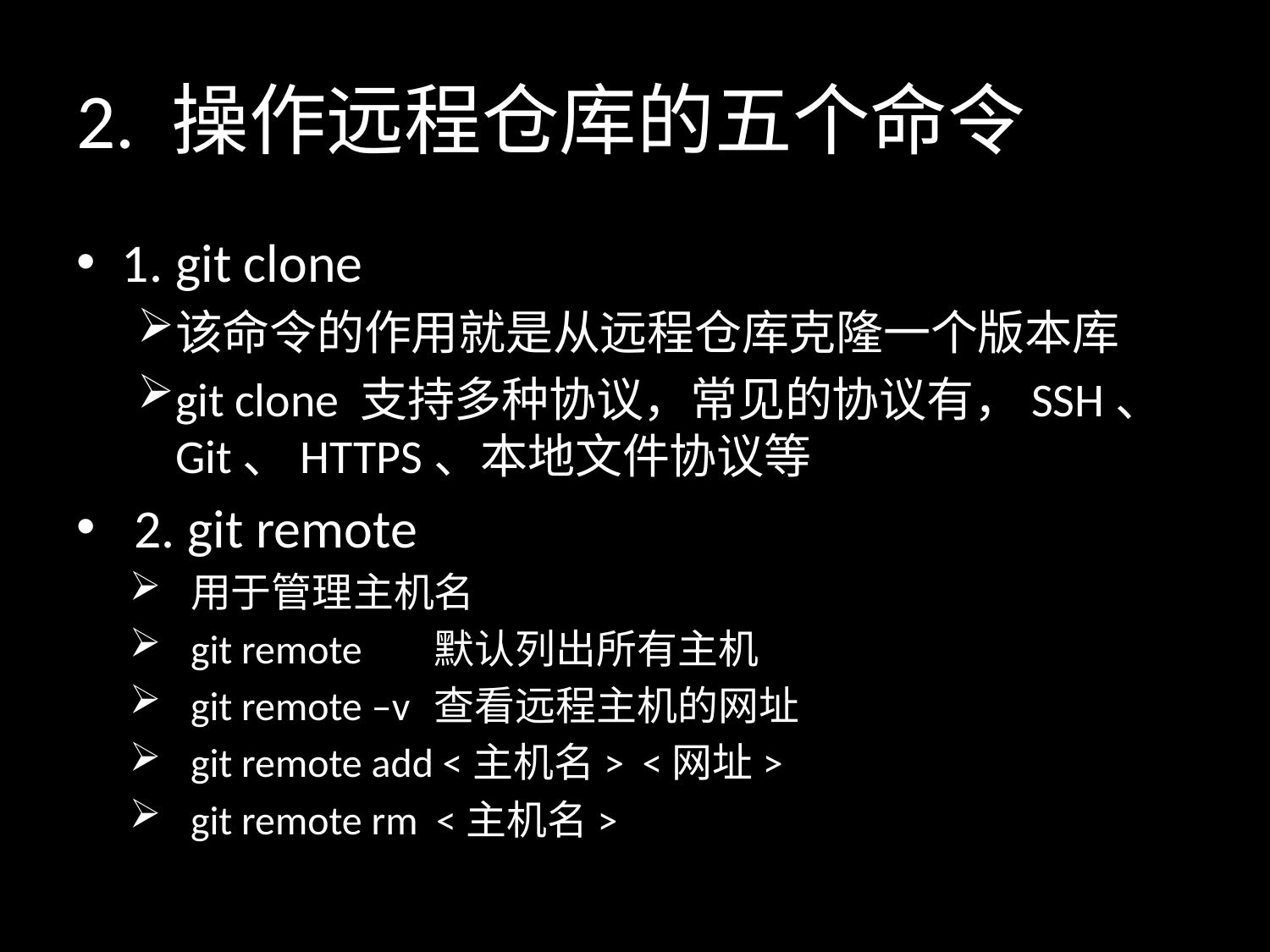

# 2. 操作远程仓库的五个命令
1. git clone
该命令的作用就是从远程仓库克隆一个版本库
git clone 支持多种协议，常见的协议有，SSH、Git、HTTPS、本地文件协议等
 2. git remote
用于管理主机名
git remote 	默认列出所有主机
git remote –v	查看远程主机的网址
git remote add <主机名>  <网址>
git remote rm  <主机名>